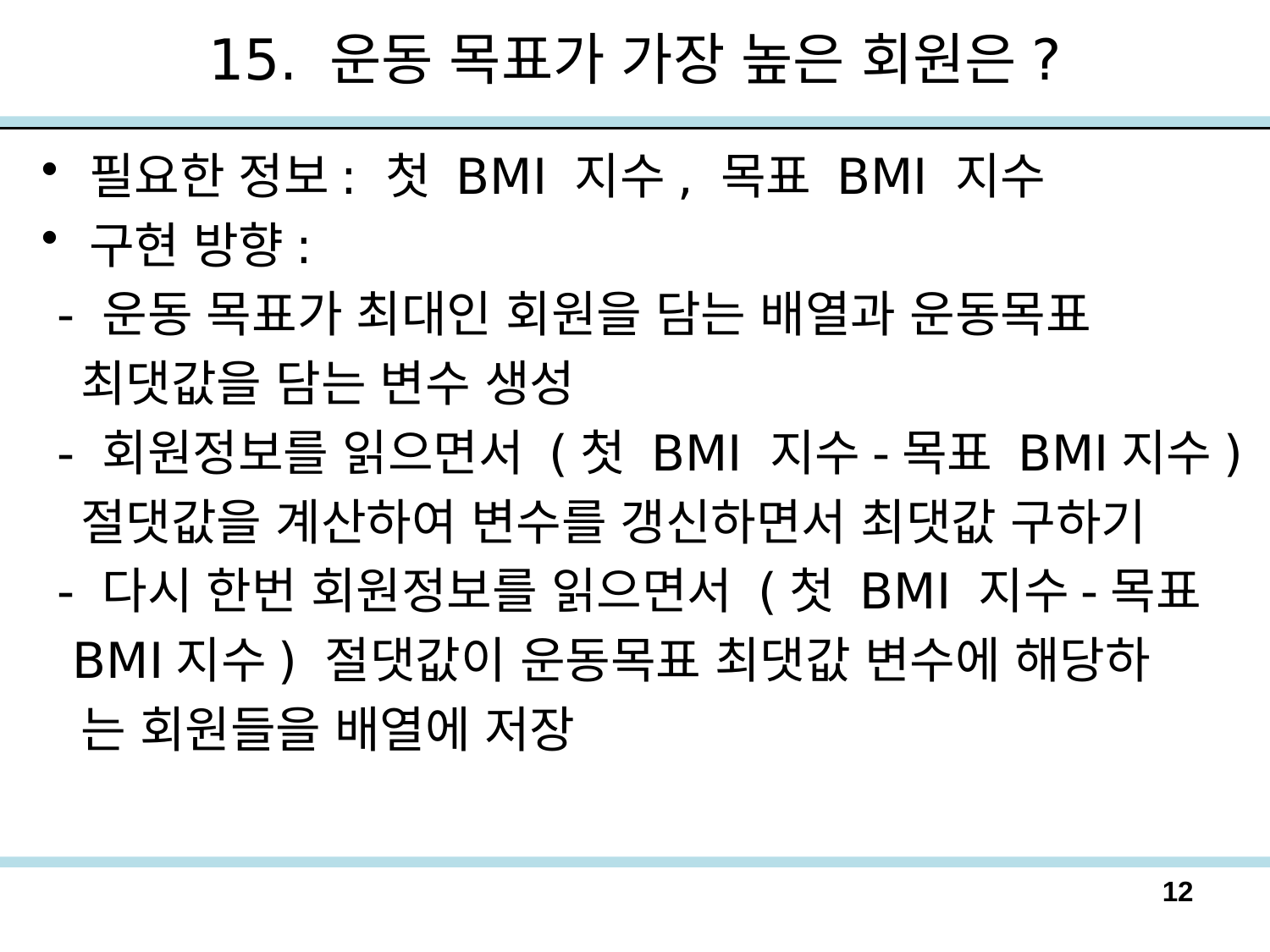

# 15. 운동 목표가 가장 높은 회원은?
필요한 정보: 첫 BMI 지수, 목표 BMI 지수
구현 방향:
 - 운동 목표가 최대인 회원을 담는 배열과 운동목표
  최댓값을 담는 변수 생성
 - 회원정보를 읽으면서 (첫 BMI 지수-목표 BMI지수)
  절댓값을 계산하여 변수를 갱신하면서 최댓값 구하기
 - 다시 한번 회원정보를 읽으면서 (첫 BMI 지수-목표
  BMI지수) 절댓값이 운동목표 최댓값 변수에 해당하
  는 회원들을 배열에 저장
12